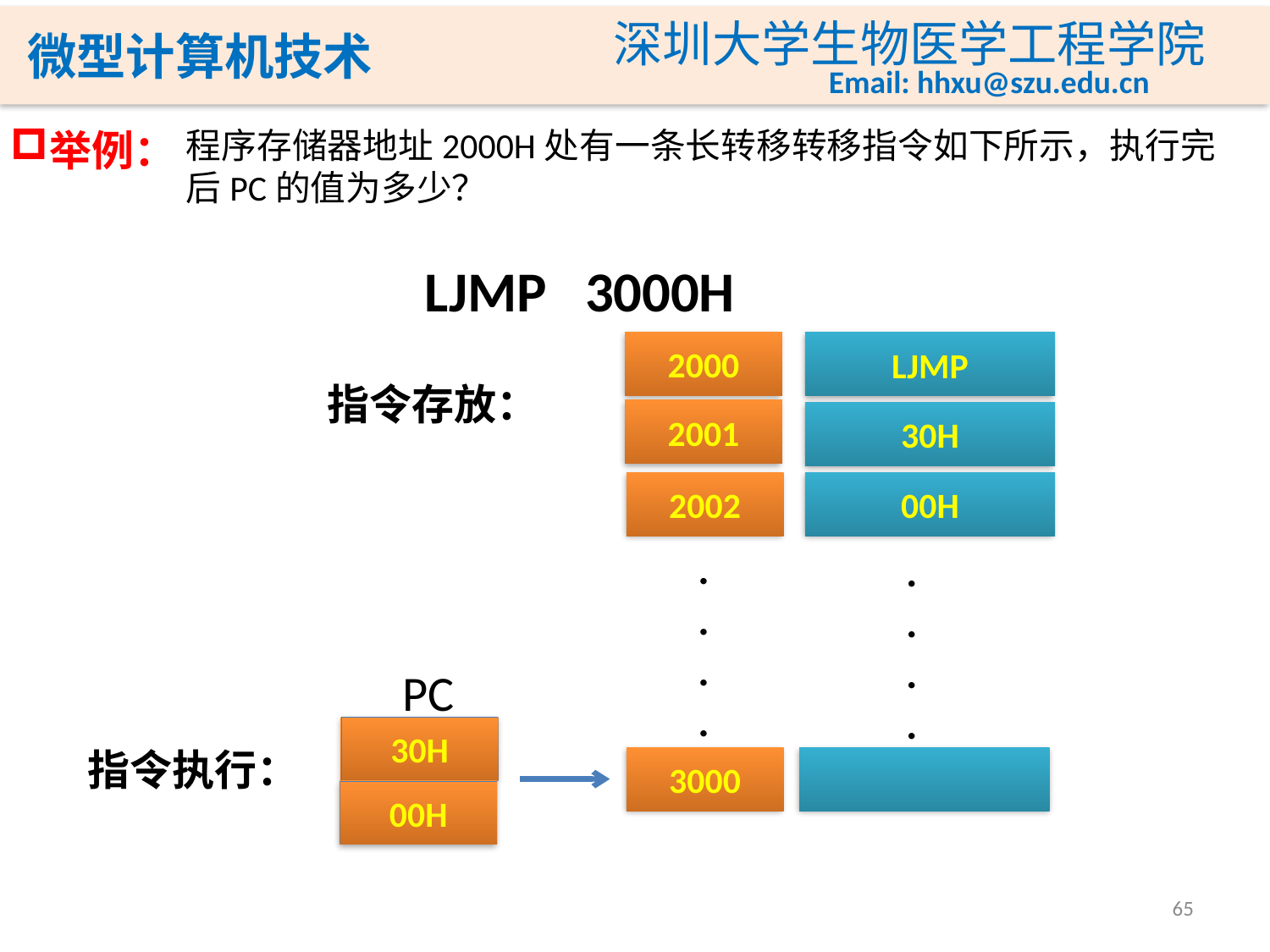

程序存储器地址2000H处有一条长转移转移指令如下所示，执行完后PC的值为多少？
举例：
LJMP   3000H
2000
LJMP
2001
30H
2002
00H
指令存放：
.
.
.
.
.
.
.
.
3000

PC
30H
指令执行：
00H
65